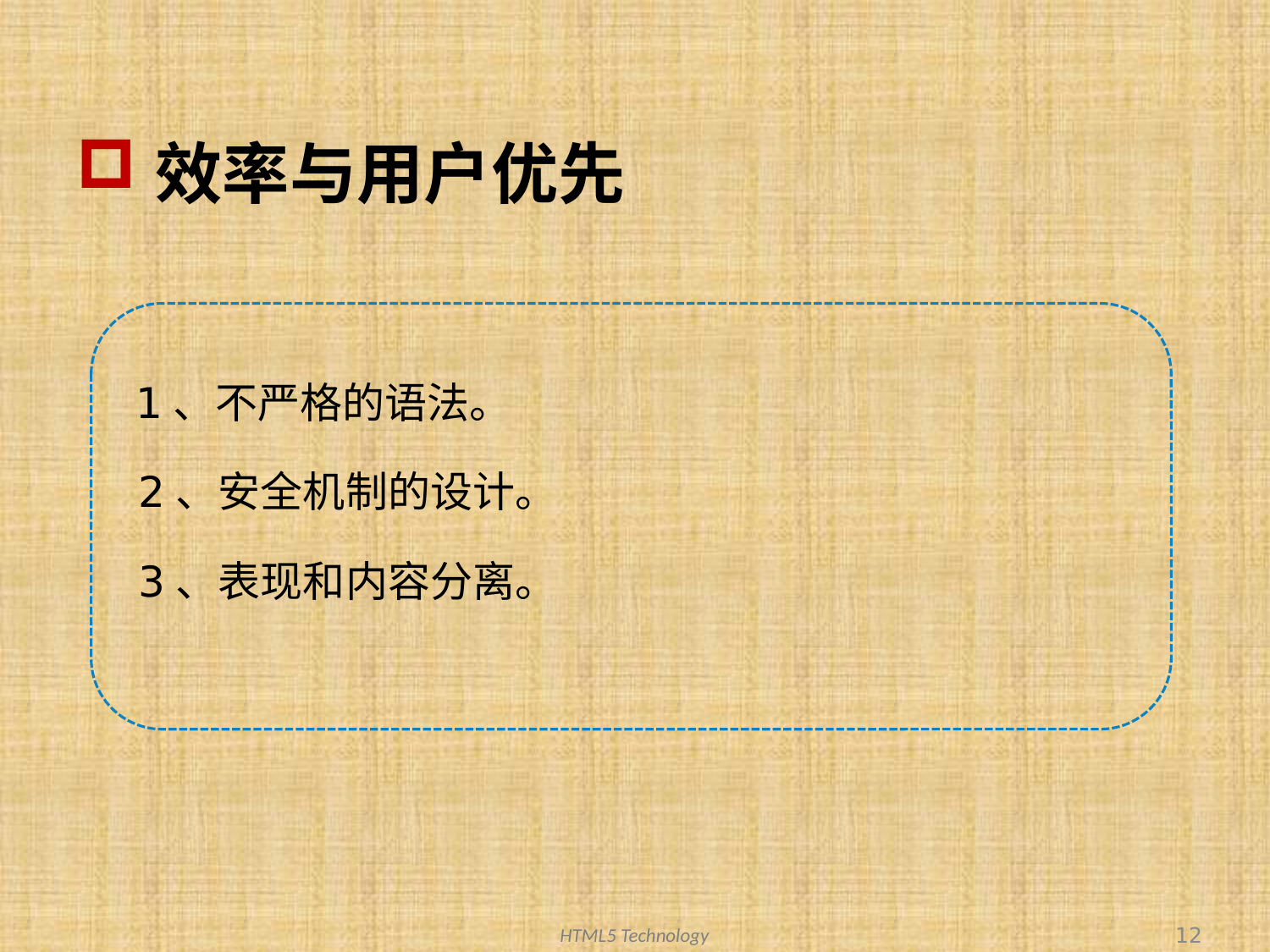

# 效率与用户优先

1、不严格的语法。
2、安全机制的设计。
3、表现和内容分离。
12
HTML5 Technology